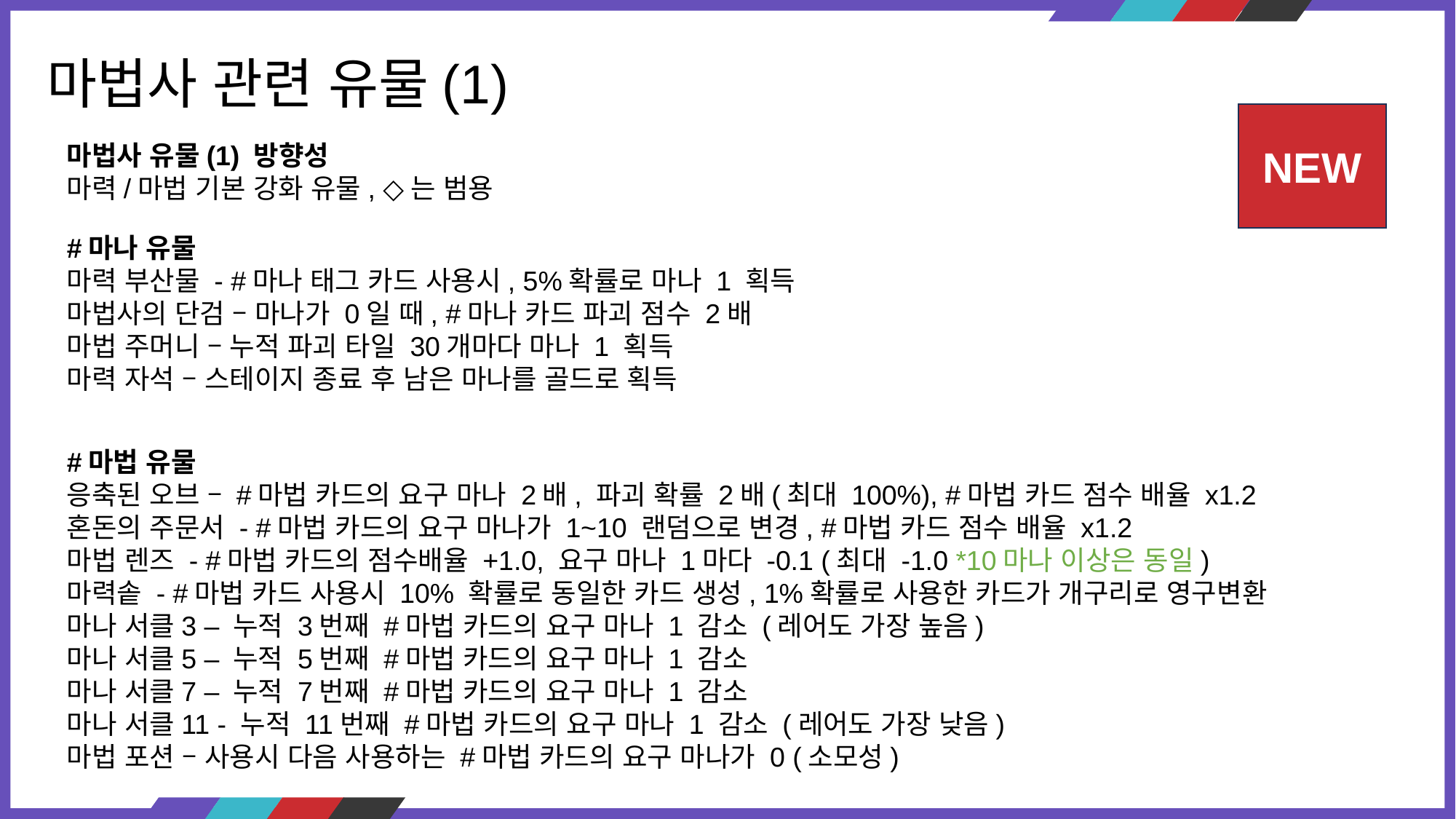

마법사 관련 유물(1)
NEW
마법사 유물(1) 방향성
마력/마법 기본 강화 유물, ◇는 범용
#마나 유물
마력 부산물 - #마나 태그 카드 사용시, 5%확률로 마나 1 획득
마법사의 단검 – 마나가 0일 때, #마나 카드 파괴 점수 2배
마법 주머니 – 누적 파괴 타일 30개마다 마나 1 획득
마력 자석 – 스테이지 종료 후 남은 마나를 골드로 획득
#마법 유물
응축된 오브 – #마법 카드의 요구 마나 2배, 파괴 확률 2배(최대 100%), #마법 카드 점수 배율 x1.2
혼돈의 주문서 - #마법 카드의 요구 마나가 1~10 랜덤으로 변경, #마법 카드 점수 배율 x1.2
마법 렌즈 - #마법 카드의 점수배율 +1.0, 요구 마나 1마다 -0.1 (최대 -1.0 *10마나 이상은 동일)
마력솥 - #마법 카드 사용시 10% 확률로 동일한 카드 생성, 1%확률로 사용한 카드가 개구리로 영구변환
마나 서클3 – 누적 3번째 #마법 카드의 요구 마나 1 감소 (레어도 가장 높음)
마나 서클5 – 누적 5번째 #마법 카드의 요구 마나 1 감소
마나 서클7 – 누적 7번째 #마법 카드의 요구 마나 1 감소
마나 서클11 - 누적 11번째 #마법 카드의 요구 마나 1 감소 (레어도 가장 낮음)
마법 포션 – 사용시 다음 사용하는 #마법 카드의 요구 마나가 0 (소모성)